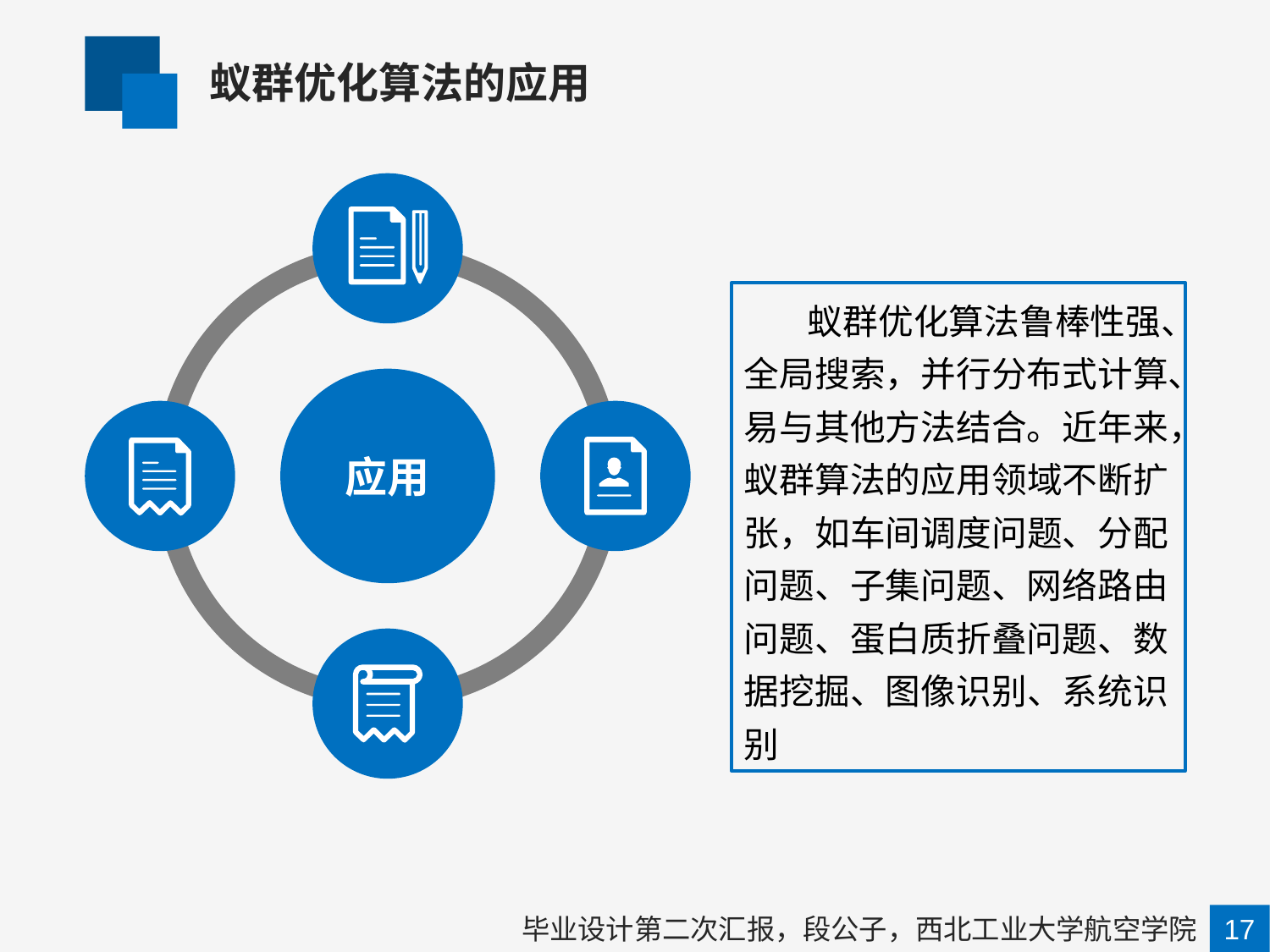

蚁群优化算法的应用

蚁群优化算法鲁棒性强、全局搜索，并行分布式计算、易与其他方法结合。近年来，蚁群算法的应用领域不断扩张，如车间调度问题、分配问题、子集问题、网络路由问题、蛋白质折叠问题、数据挖掘、图像识别、系统识别
应用
毕业设计第二次汇报，段公子，西北工业大学航空学院
17